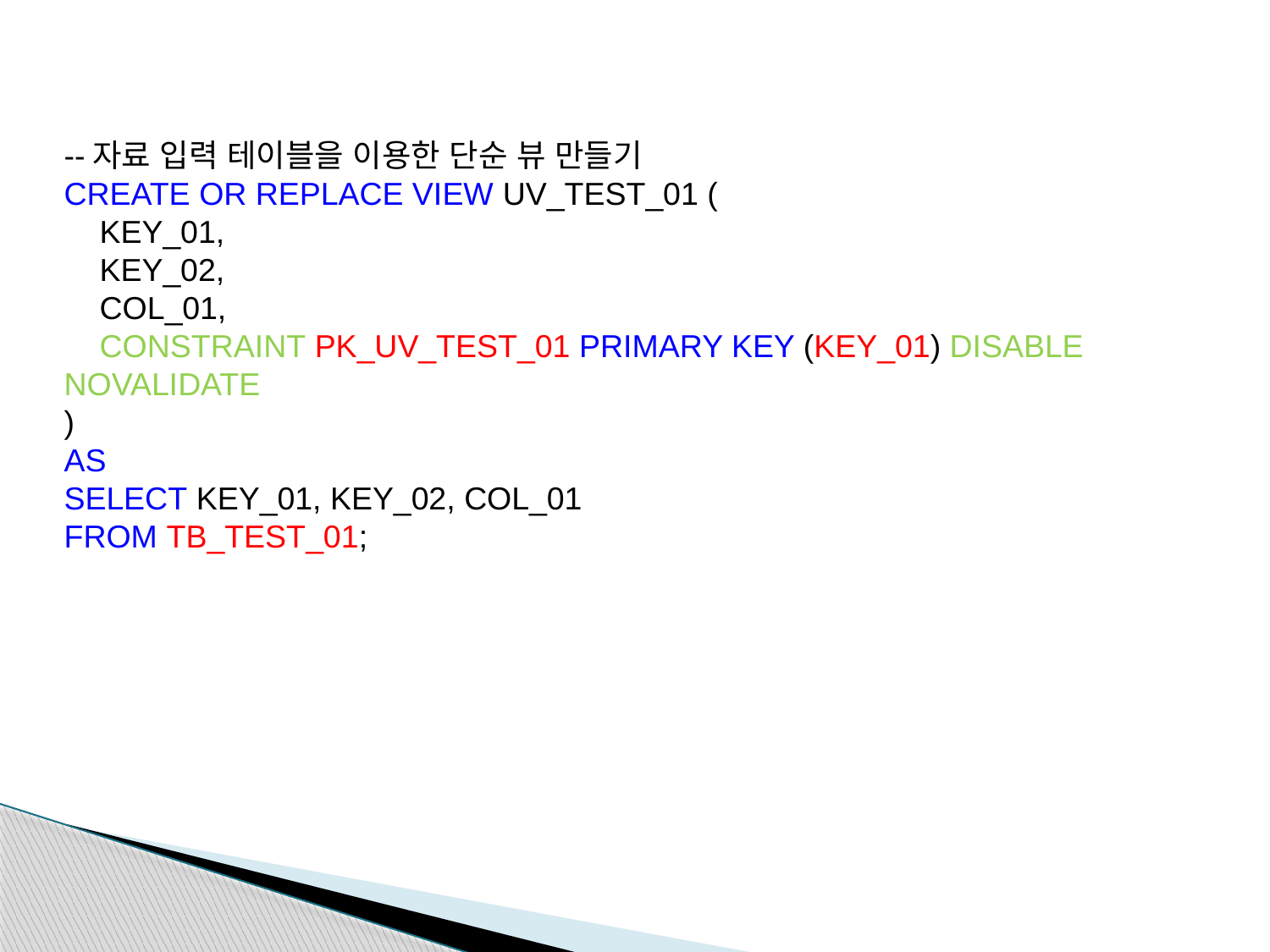

--자료 입력 테이블을 이용한 단순 뷰 만들기
CREATE OR REPLACE VIEW UV_TEST_01 (
    KEY_01,
    KEY_02,
    COL_01,
    CONSTRAINT PK_UV_TEST_01 PRIMARY KEY (KEY_01) DISABLE NOVALIDATE
)
AS
SELECT KEY_01, KEY_02, COL_01
FROM TB_TEST_01;